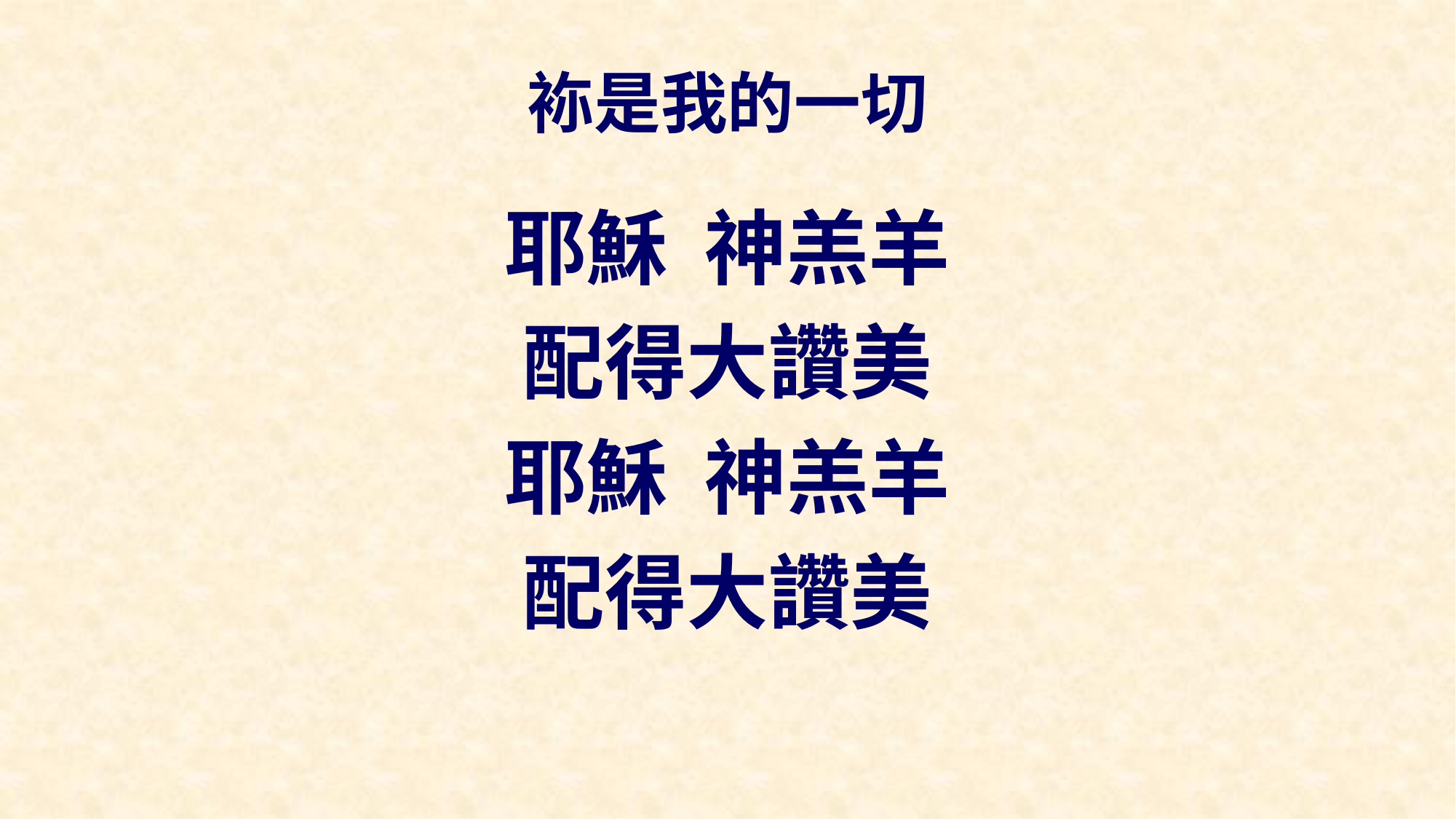

# 袮是我的一切
耶穌  神羔羊
配得大讚美
耶穌  神羔羊
配得大讚美